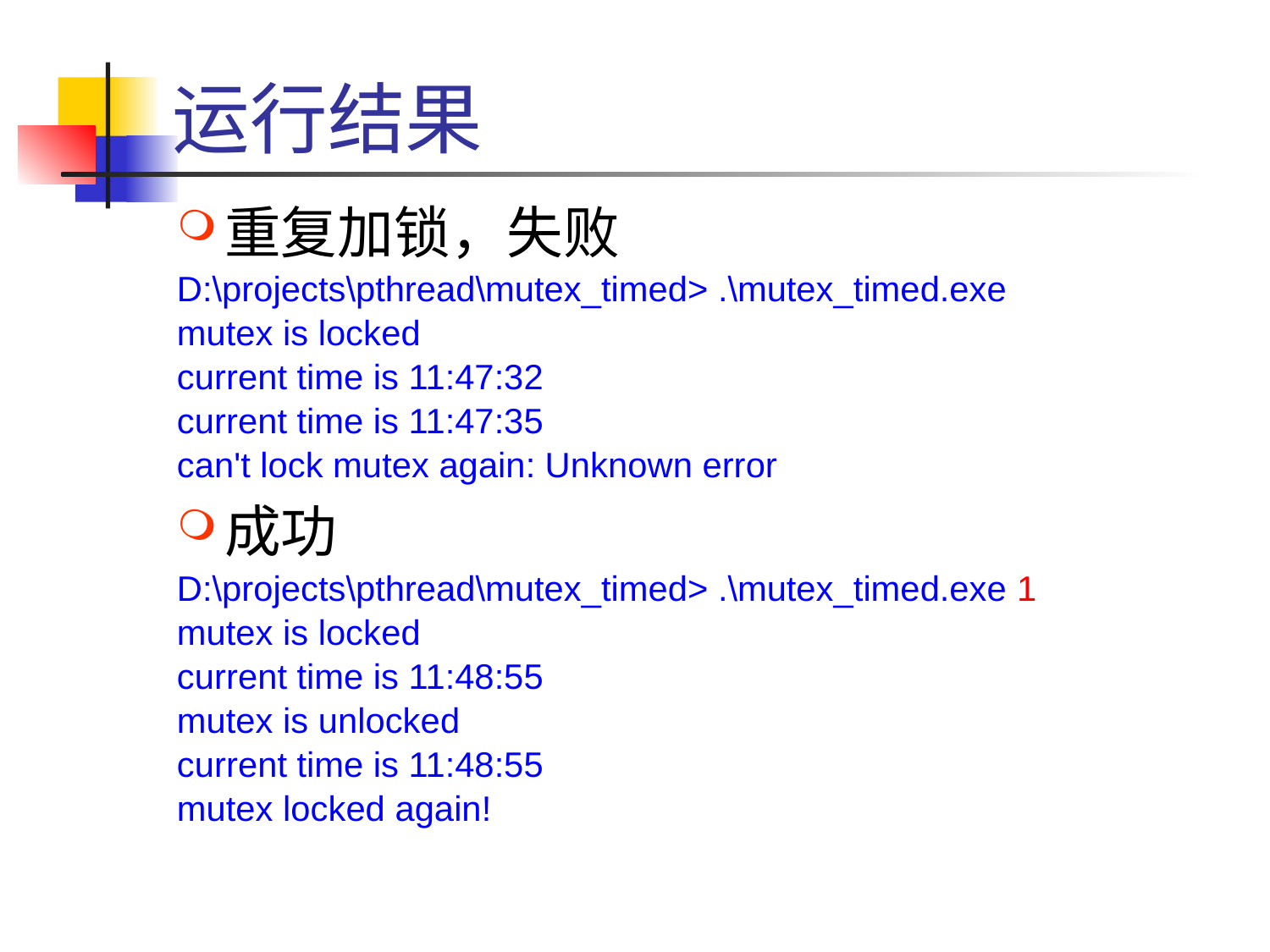

# 运行结果
重复加锁，失败
D:\projects\pthread\mutex_timed> .\mutex_timed.exe
mutex is locked
current time is 11:47:32
current time is 11:47:35
can't lock mutex again: Unknown error
成功
D:\projects\pthread\mutex_timed> .\mutex_timed.exe 1
mutex is locked
current time is 11:48:55
mutex is unlocked
current time is 11:48:55
mutex locked again!